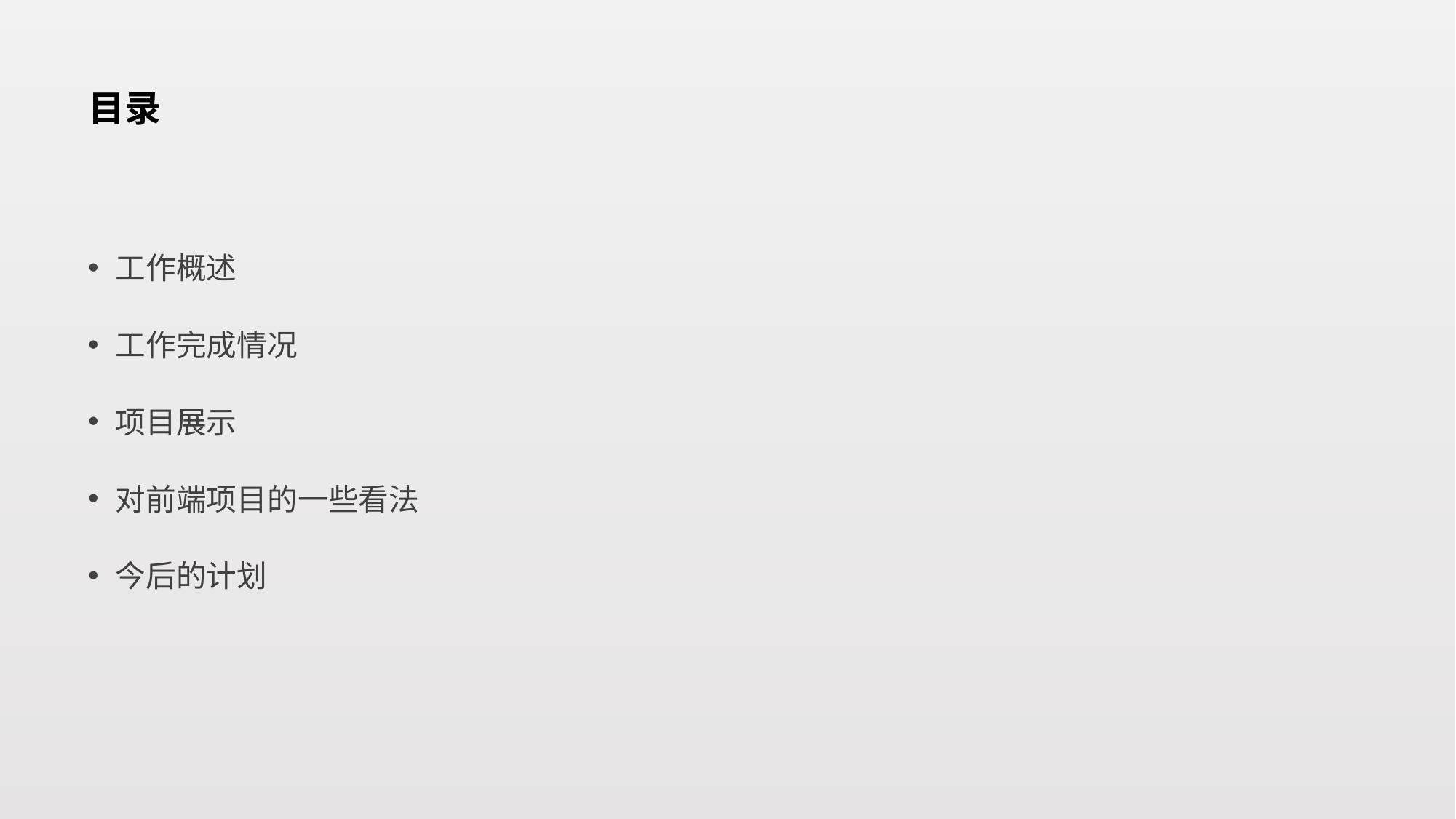

# 目录
工作概述
工作完成情况
项目展示
对前端项目的一些看法
今后的计划